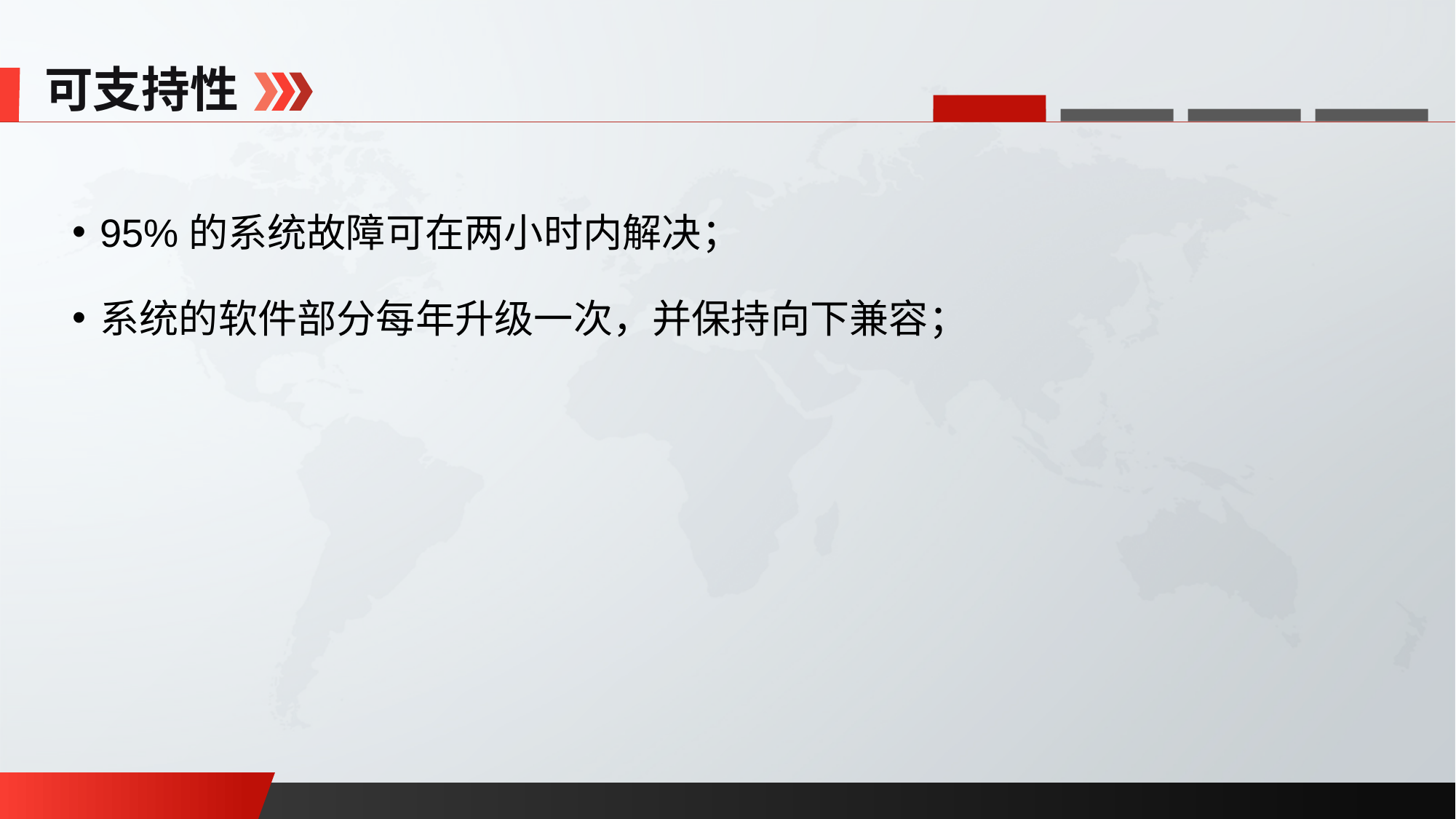

可支持性

95%的系统故障可在两小时内解决；
系统的软件部分每年升级一次，并保持向下兼容；